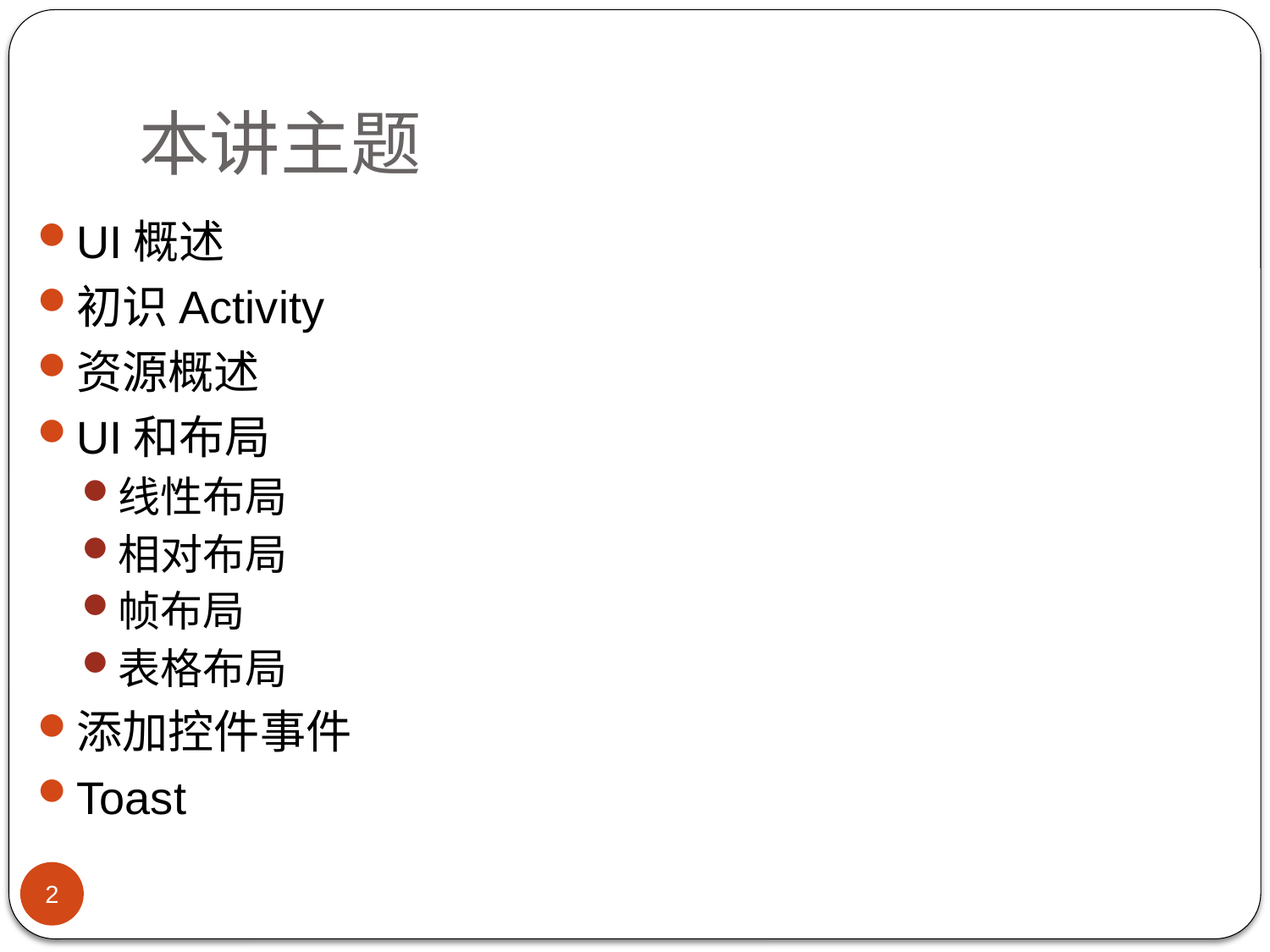

# 本讲主题
UI概述
初识Activity
资源概述
UI和布局
线性布局
相对布局
帧布局
表格布局
添加控件事件
Toast

2